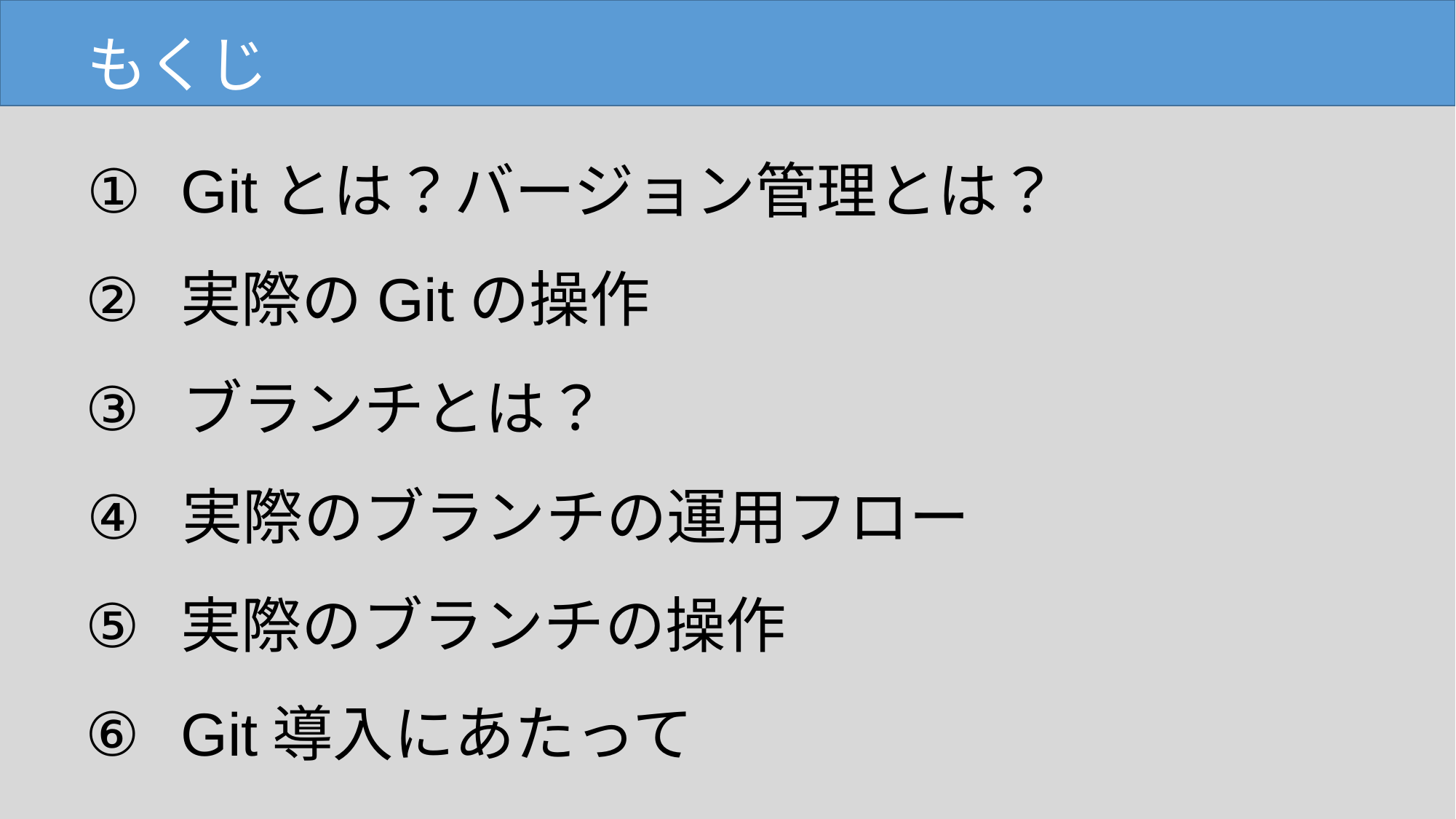

もくじ
①
Gitとは？バージョン管理とは？
②
実際のGitの操作
③
ブランチとは？
④
実際のブランチの運用フロー
⑤
実際のブランチの操作
⑥
Git導入にあたって